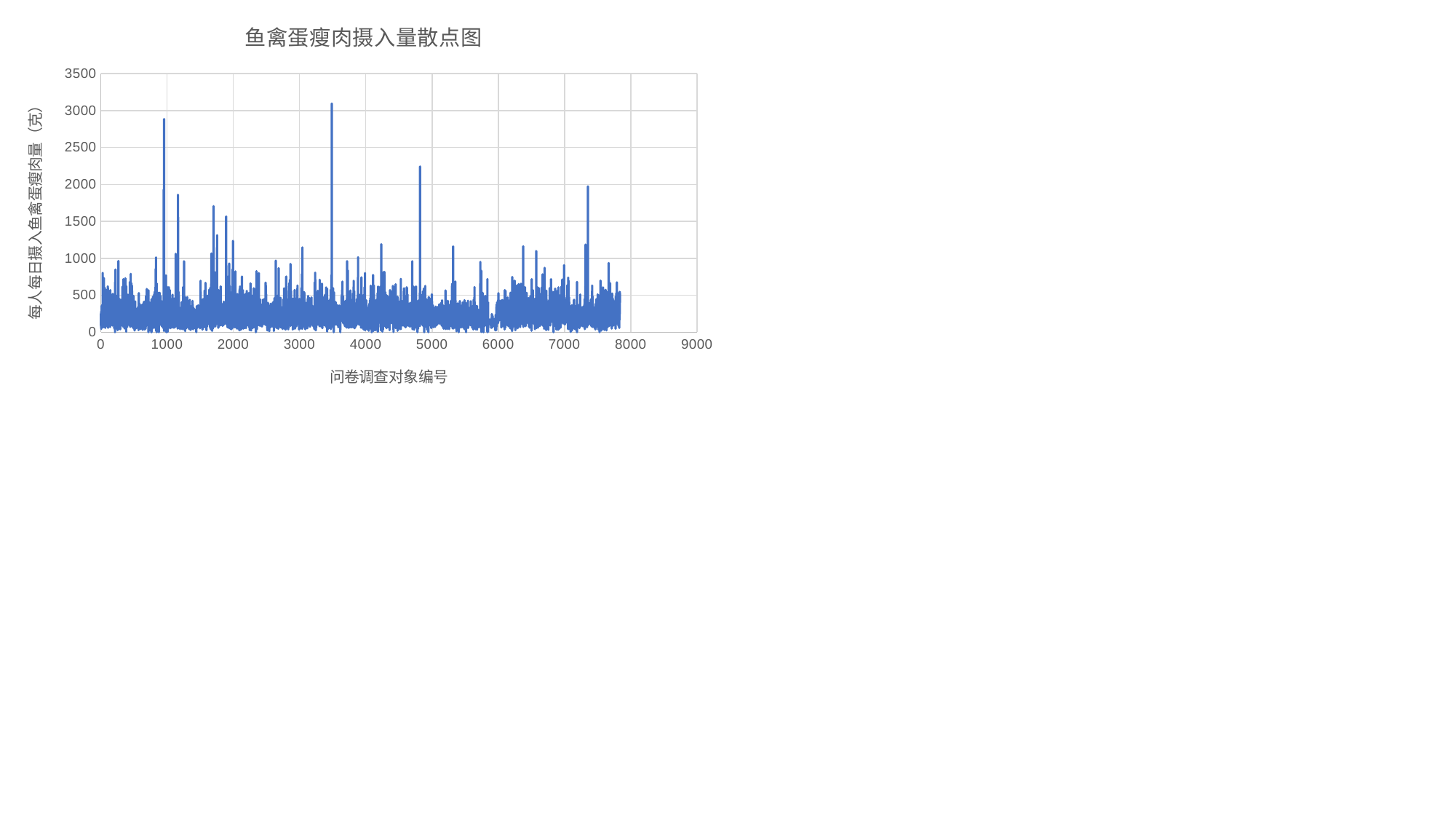

### Chart: 鱼禽蛋瘦肉摄入量散点图

| Category | 总计 |
|---|---|